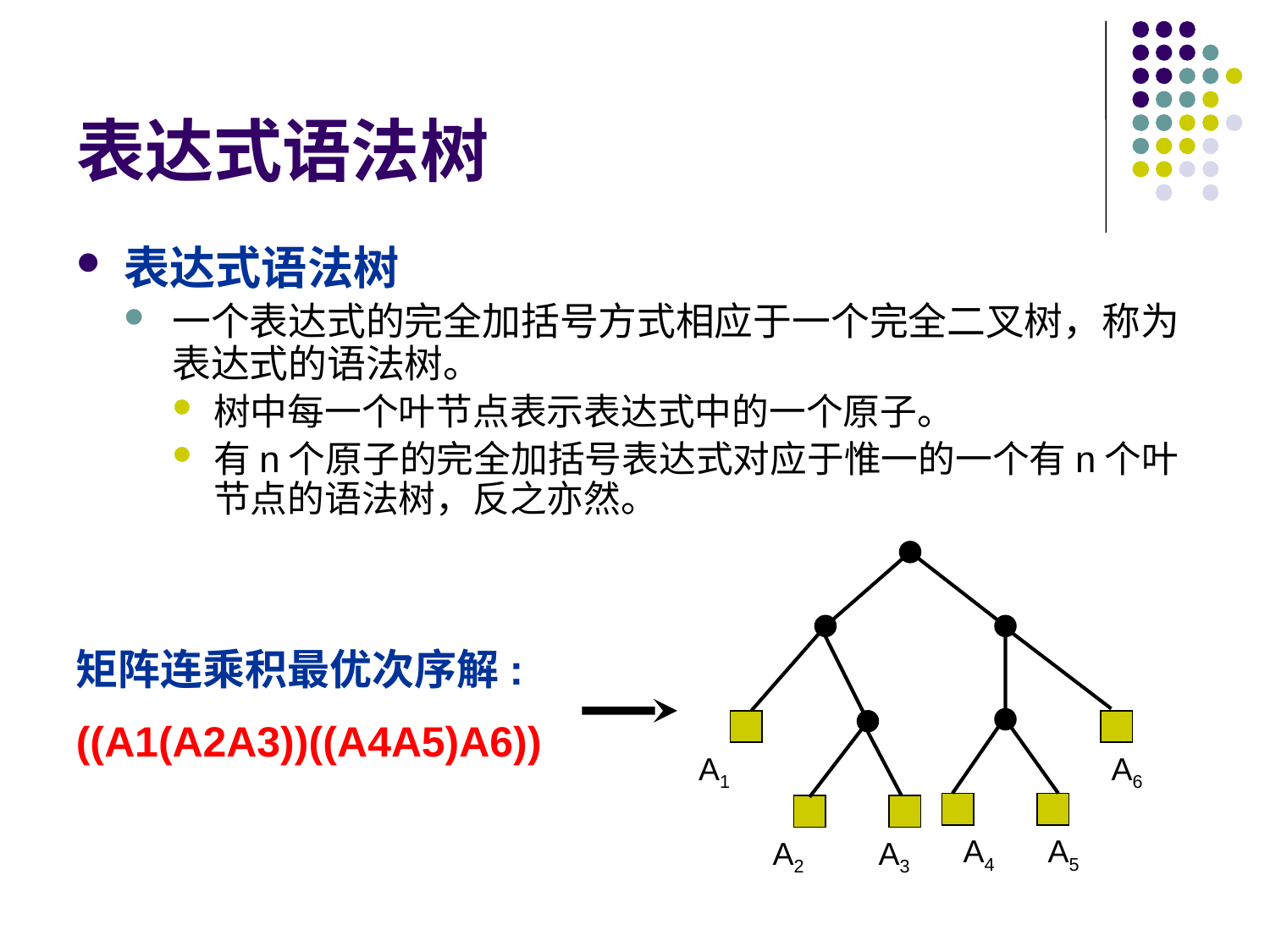

# 表达式语法树
表达式语法树
一个表达式的完全加括号方式相应于一个完全二叉树，称为表达式的语法树。
树中每一个叶节点表示表达式中的一个原子。
有n个原子的完全加括号表达式对应于惟一的一个有n个叶节点的语法树，反之亦然。

A1
A6

A4
A5
A2
A3
矩阵连乘积最优次序解:
((A1(A2A3))((A4A5)A6))